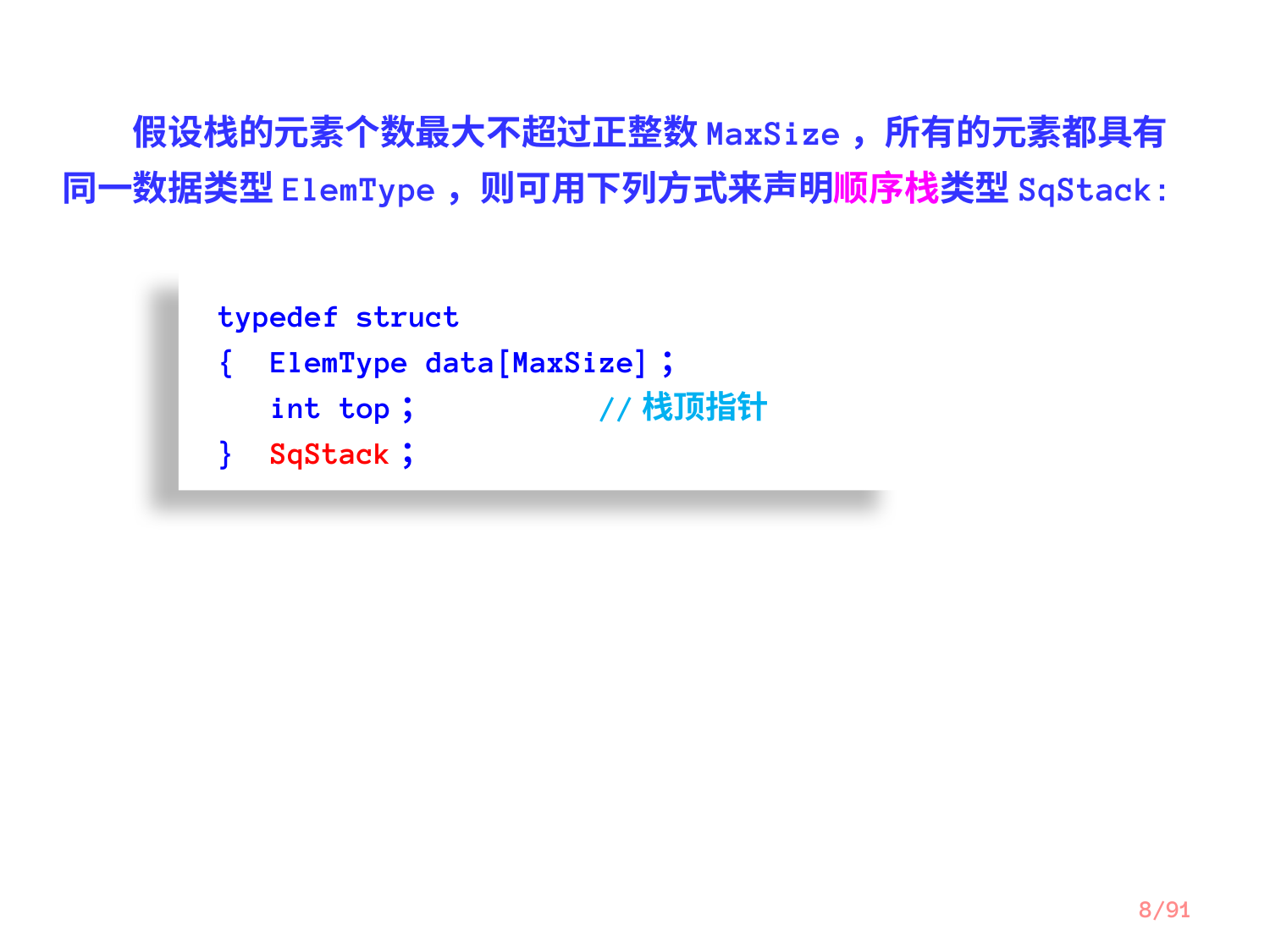

假设栈的元素个数最大不超过正整数MaxSize，所有的元素都具有同一数据类型ElemType，则可用下列方式来声明顺序栈类型SqStack:
typedef struct
{  ElemType data[MaxSize]；
   int top；		//栈顶指针
}  SqStack；
8/91